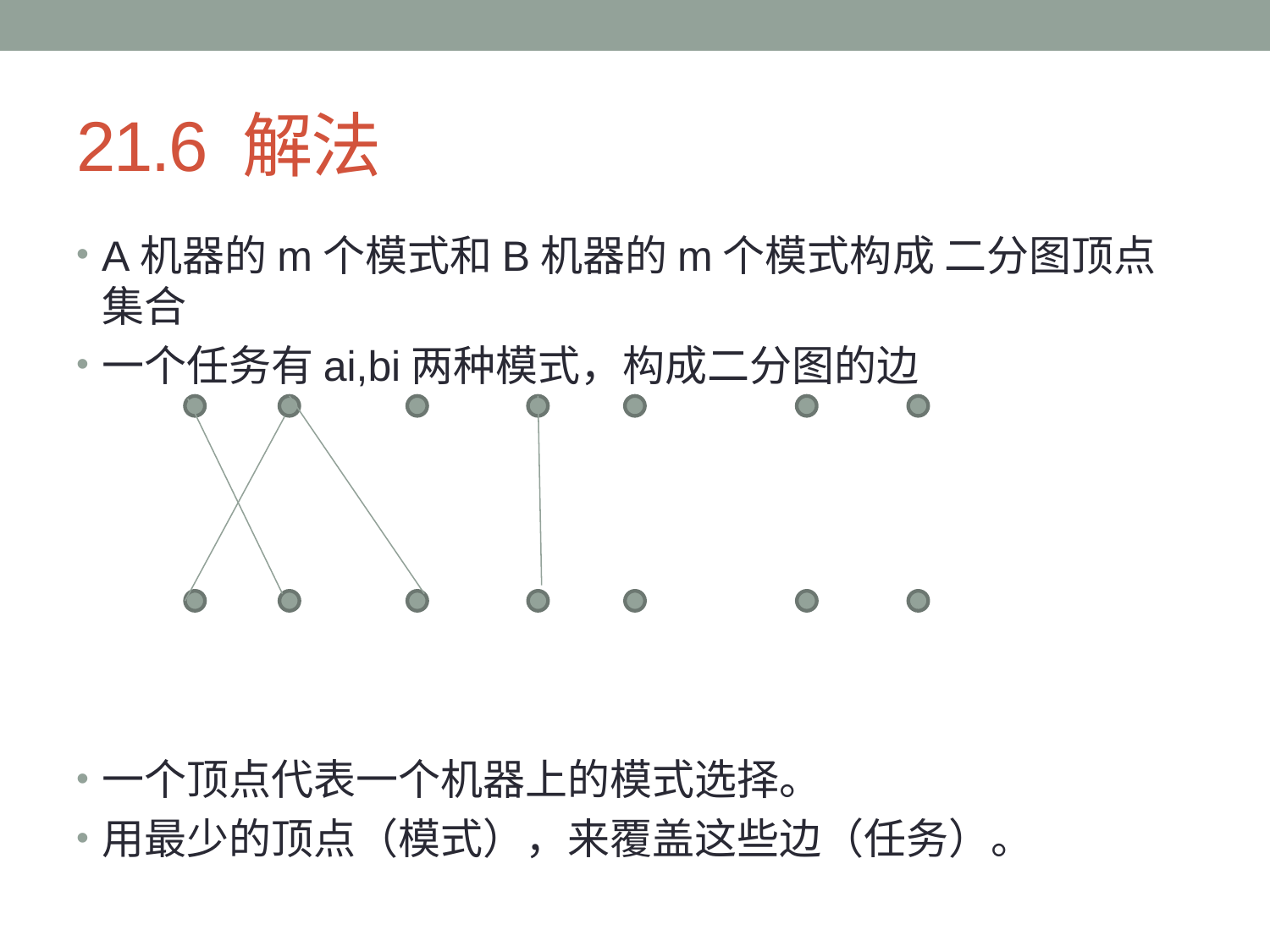

# 21.6 解法
A机器的m个模式和B机器的m个模式构成 二分图顶点集合
一个任务有ai,bi两种模式，构成二分图的边

一个顶点代表一个机器上的模式选择。
用最少的顶点（模式），来覆盖这些边（任务）。